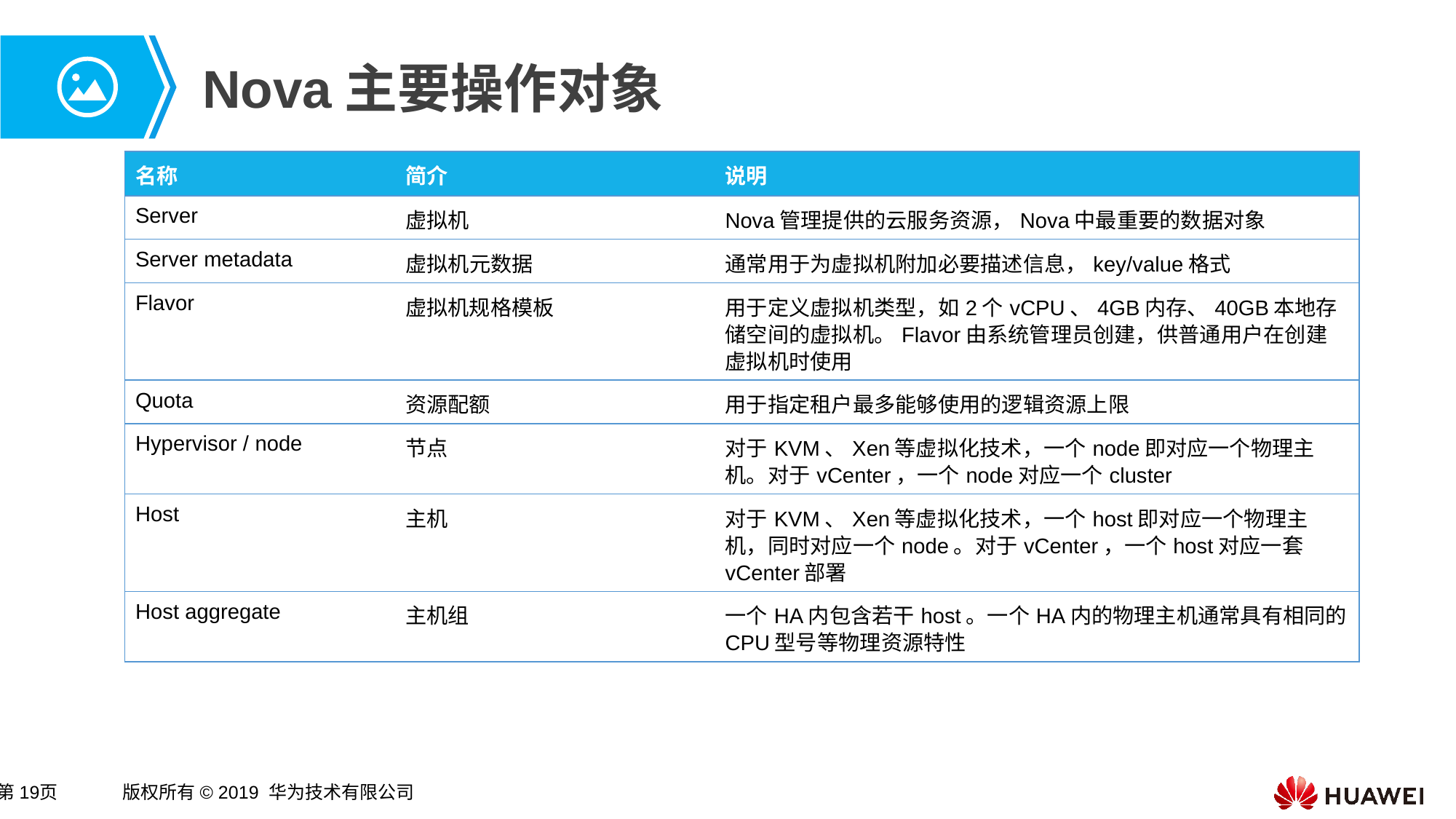

# Nova主要操作对象
| 名称 | 简介 | 说明 |
| --- | --- | --- |
| Server | 虚拟机 | Nova管理提供的云服务资源，Nova中最重要的数据对象 |
| Server metadata | 虚拟机元数据 | 通常用于为虚拟机附加必要描述信息，key/value格式 |
| Flavor | 虚拟机规格模板 | 用于定义虚拟机类型，如2个vCPU、4GB内存、40GB本地存储空间的虚拟机。Flavor由系统管理员创建，供普通用户在创建虚拟机时使用 |
| Quota | 资源配额 | 用于指定租户最多能够使用的逻辑资源上限 |
| Hypervisor / node | 节点 | 对于KVM、Xen等虚拟化技术，一个node即对应一个物理主机。对于vCenter，一个node对应一个cluster |
| Host | 主机 | 对于KVM、Xen等虚拟化技术，一个host即对应一个物理主机，同时对应一个node。对于vCenter，一个host对应一套vCenter部署 |
| Host aggregate | 主机组 | 一个HA内包含若干host。一个HA内的物理主机通常具有相同的CPU型号等物理资源特性 |